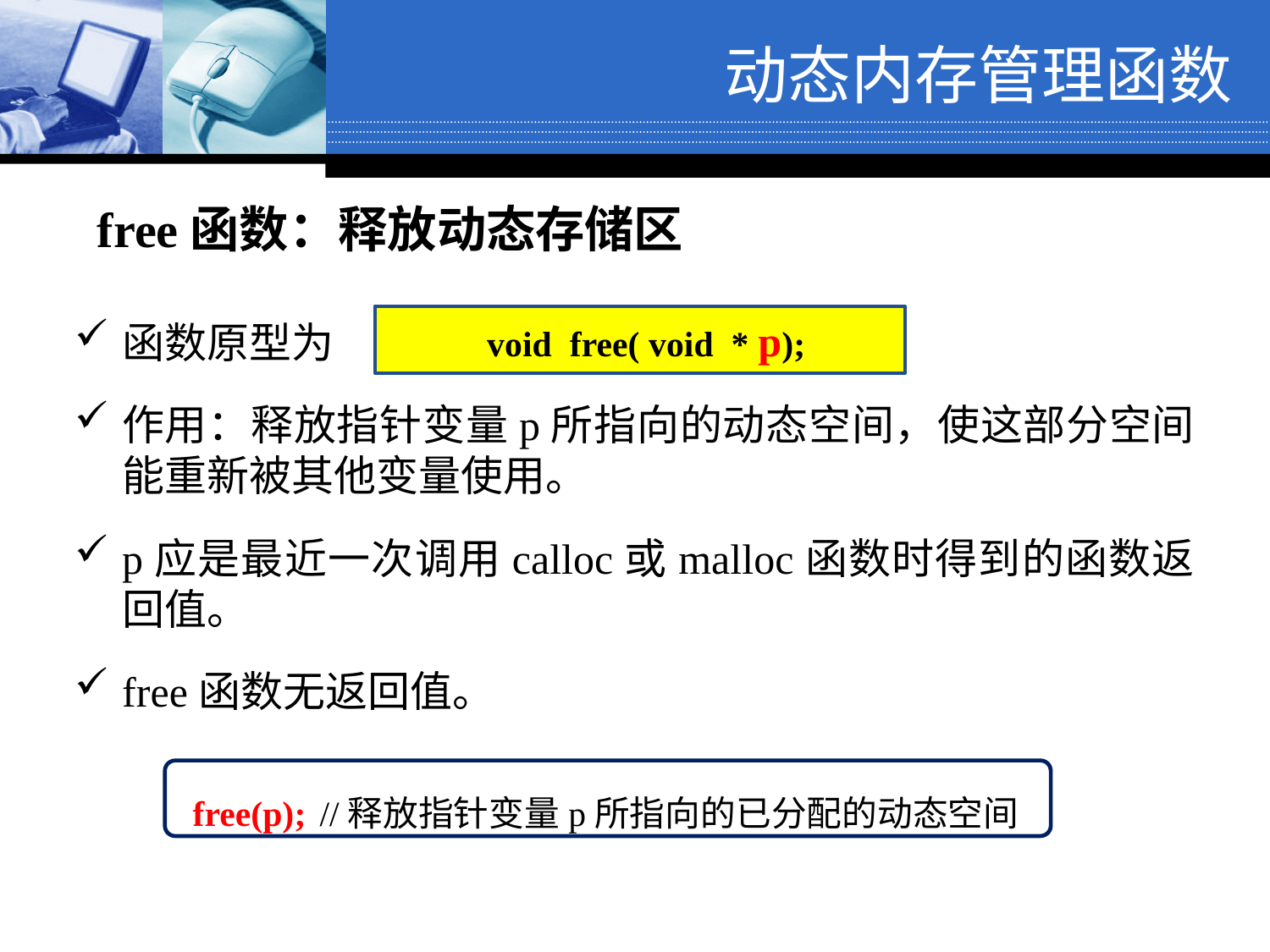

# 动态内存管理函数
free函数：释放动态存储区
函数原型为
作用：释放指针变量p所指向的动态空间，使这部分空间能重新被其他变量使用。
p应是最近一次调用calloc或malloc函数时得到的函数返回值。
free函数无返回值。
void  free( void  * p);
free(p); 	//释放指针变量p所指向的已分配的动态空间